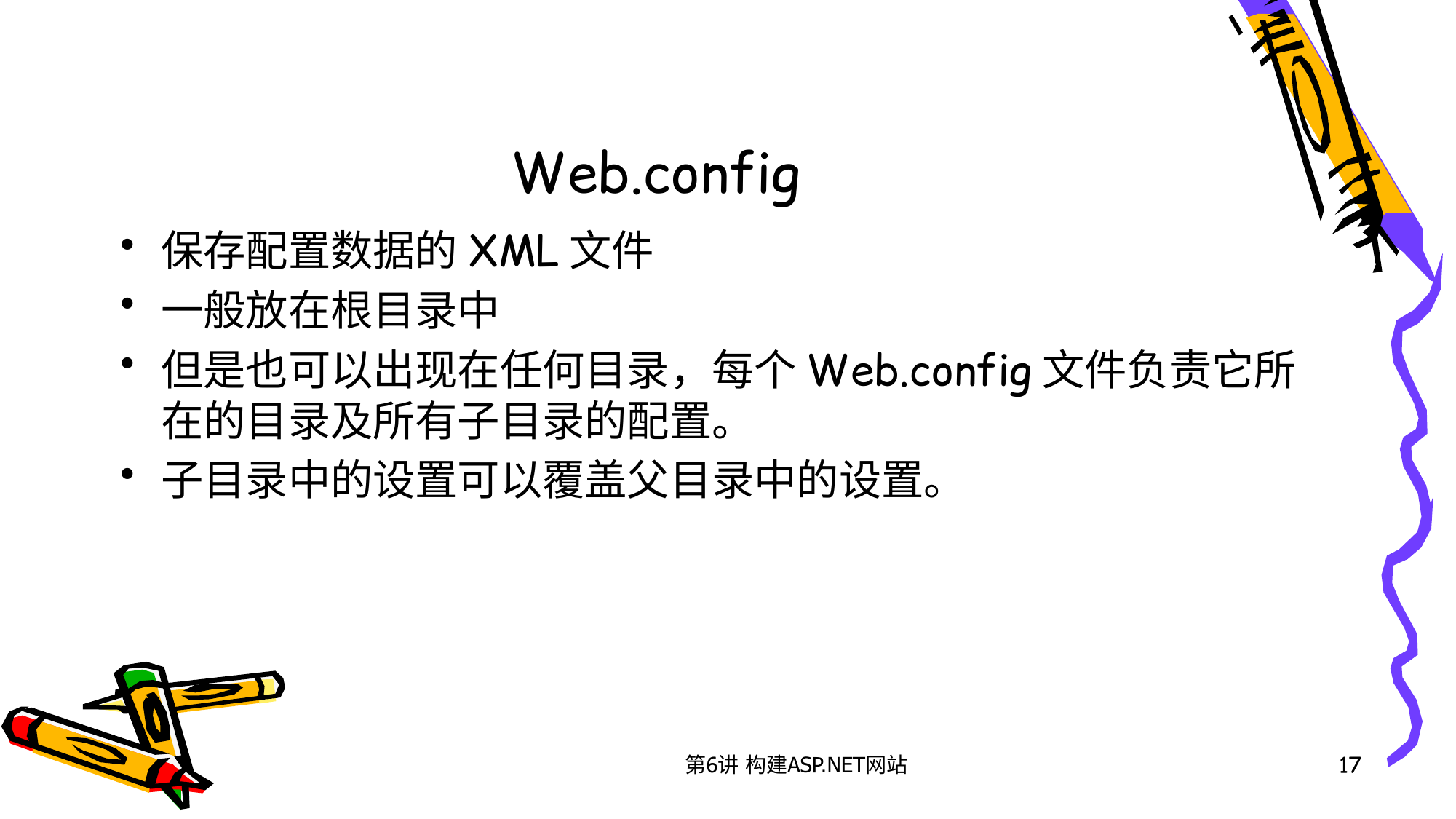

# Web.config
保存配置数据的XML文件
一般放在根目录中
但是也可以出现在任何目录，每个Web.config文件负责它所在的目录及所有子目录的配置。
子目录中的设置可以覆盖父目录中的设置。
17
第6讲 构建ASP.NET网站